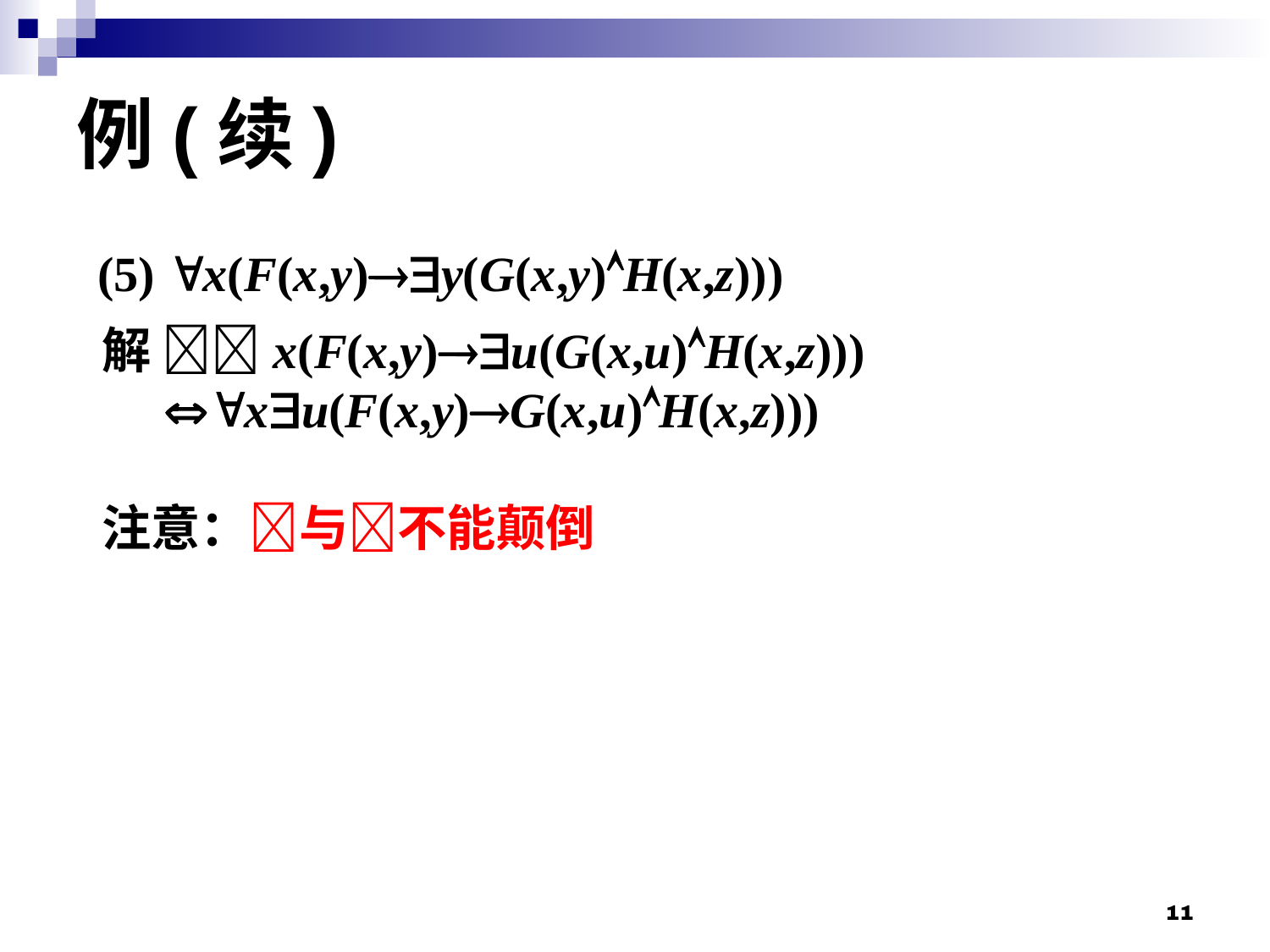

# 例(续)
(5) ∀x(F(x,y)→∃y(G(x,y)∧H(x,z)))

解 ⇔∀x(F(x,y)→∃u(G(x,u)∧H(x,z)))
     ⇔∀x∃u(F(x,y)→G(x,u)∧H(x,z)))

注意：∀与∃不能颠倒
11